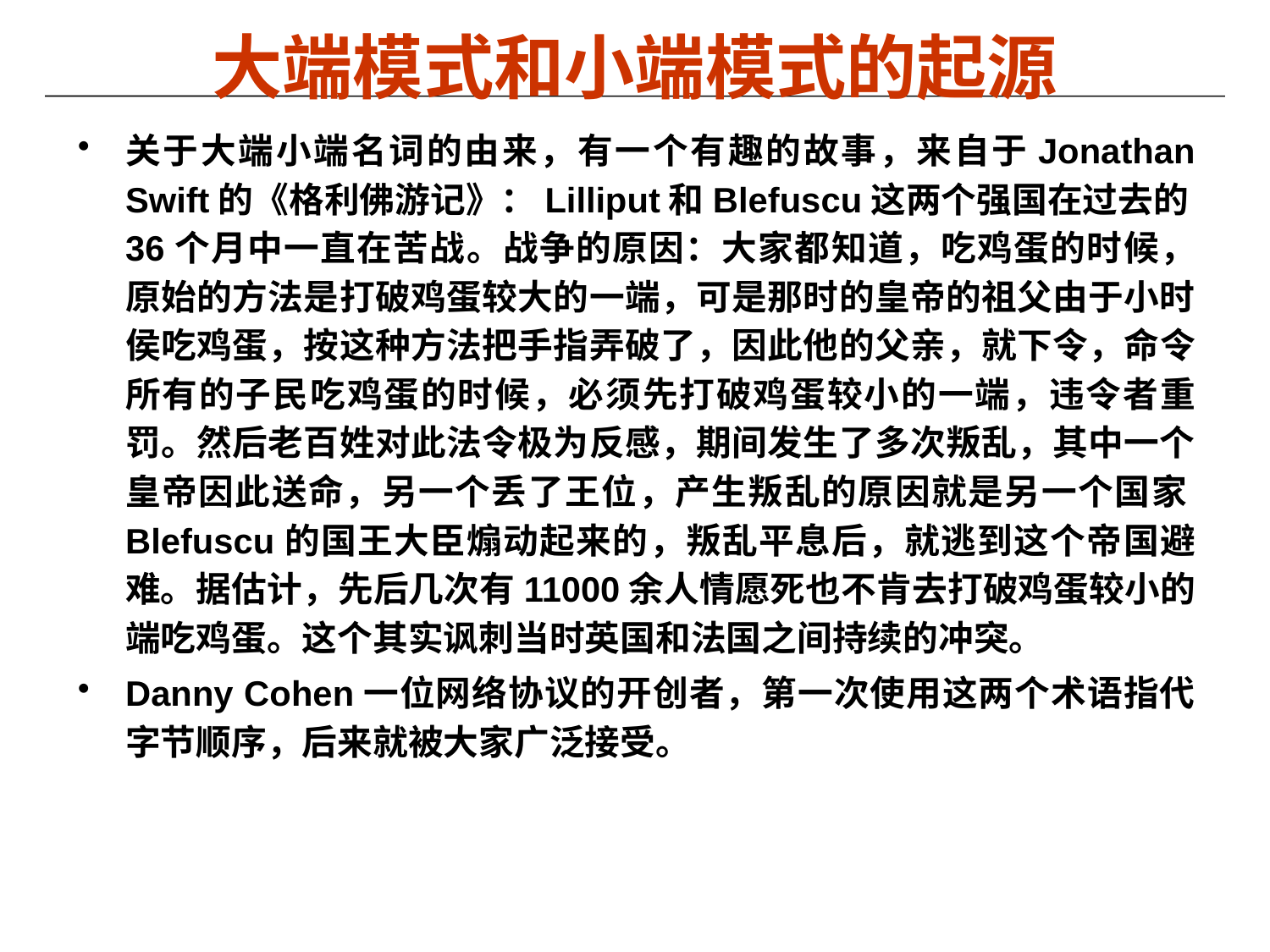

# 大端模式和小端模式的起源
关于大端小端名词的由来，有一个有趣的故事，来自于Jonathan Swift的《格利佛游记》：Lilliput和Blefuscu这两个强国在过去的36个月中一直在苦战。战争的原因：大家都知道，吃鸡蛋的时候，原始的方法是打破鸡蛋较大的一端，可是那时的皇帝的祖父由于小时侯吃鸡蛋，按这种方法把手指弄破了，因此他的父亲，就下令，命令所有的子民吃鸡蛋的时候，必须先打破鸡蛋较小的一端，违令者重罚。然后老百姓对此法令极为反感，期间发生了多次叛乱，其中一个皇帝因此送命，另一个丢了王位，产生叛乱的原因就是另一个国家Blefuscu的国王大臣煽动起来的，叛乱平息后，就逃到这个帝国避难。据估计，先后几次有11000余人情愿死也不肯去打破鸡蛋较小的端吃鸡蛋。这个其实讽刺当时英国和法国之间持续的冲突。
Danny Cohen一位网络协议的开创者，第一次使用这两个术语指代字节顺序，后来就被大家广泛接受。